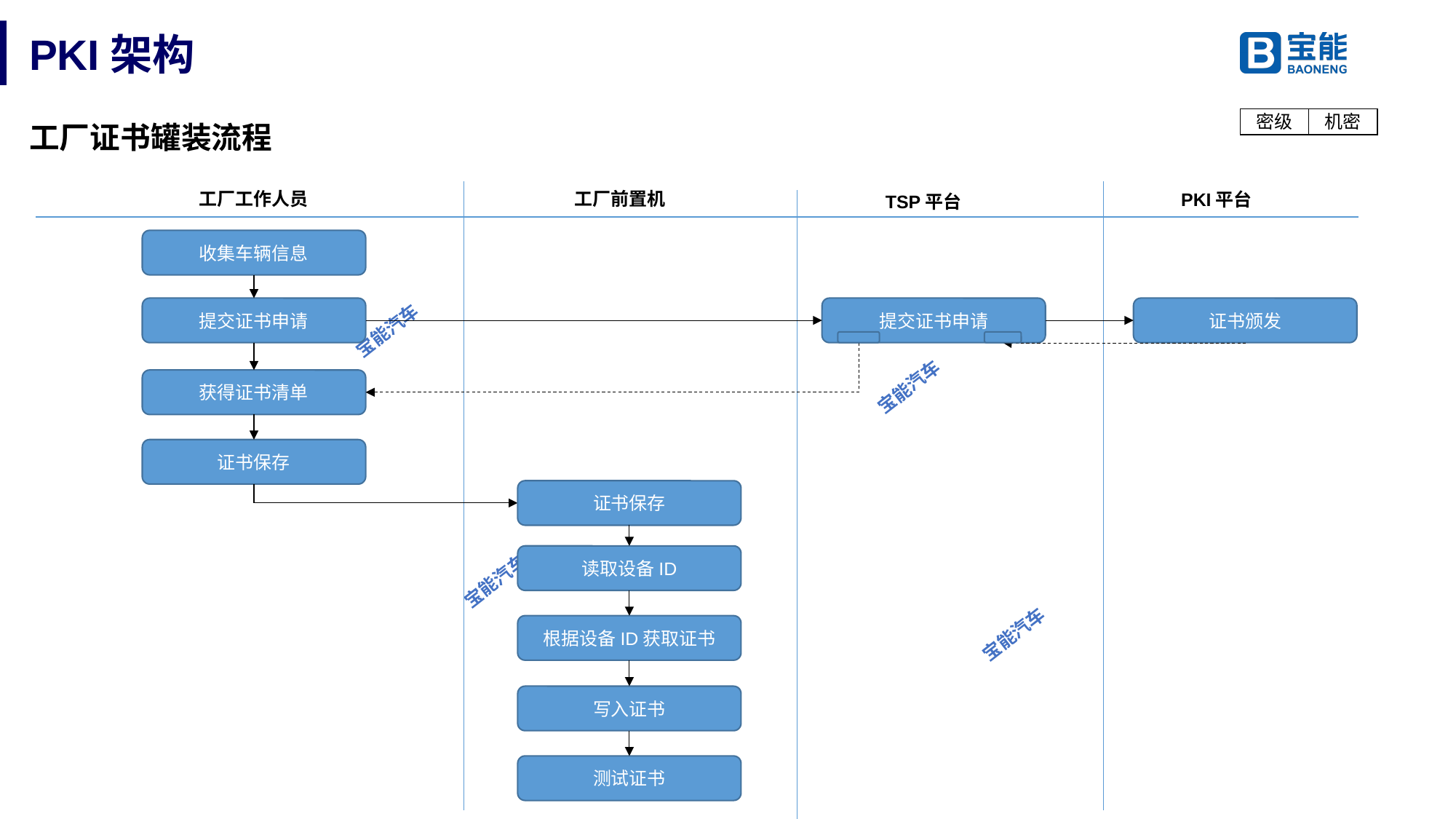

# PKI架构
工厂证书罐装流程
工厂前置机
工厂工作人员
PKI平台
TSP平台
收集车辆信息
提交证书申请
提交证书申请
证书颁发

获得证书清单
证书保存
证书保存
读取设备ID
根据设备ID获取证书
写入证书
测试证书
12